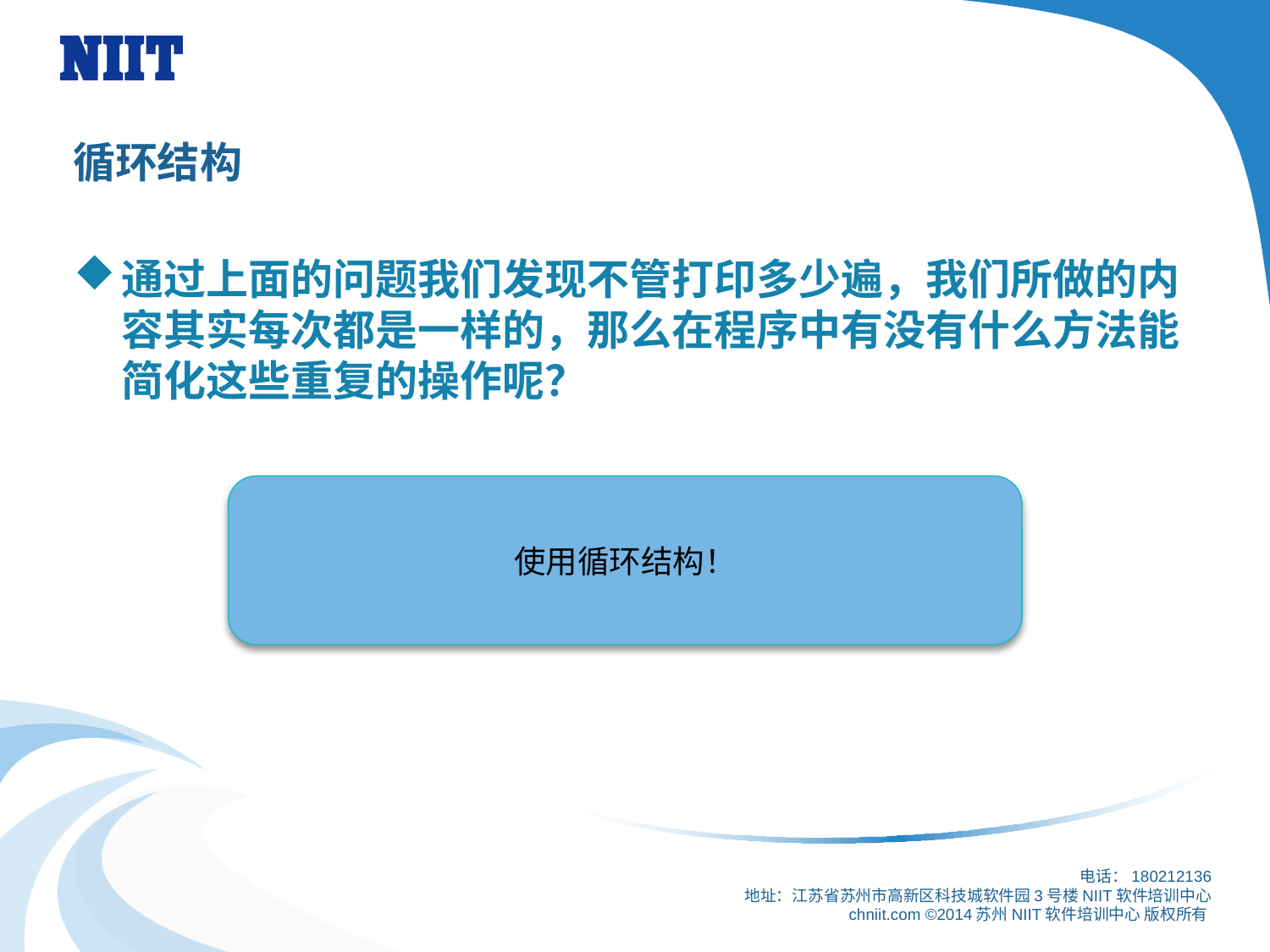

# 循环结构
通过上面的问题我们发现不管打印多少遍，我们所做的内容其实每次都是一样的，那么在程序中有没有什么方法能简化这些重复的操作呢？
使用循环结构！